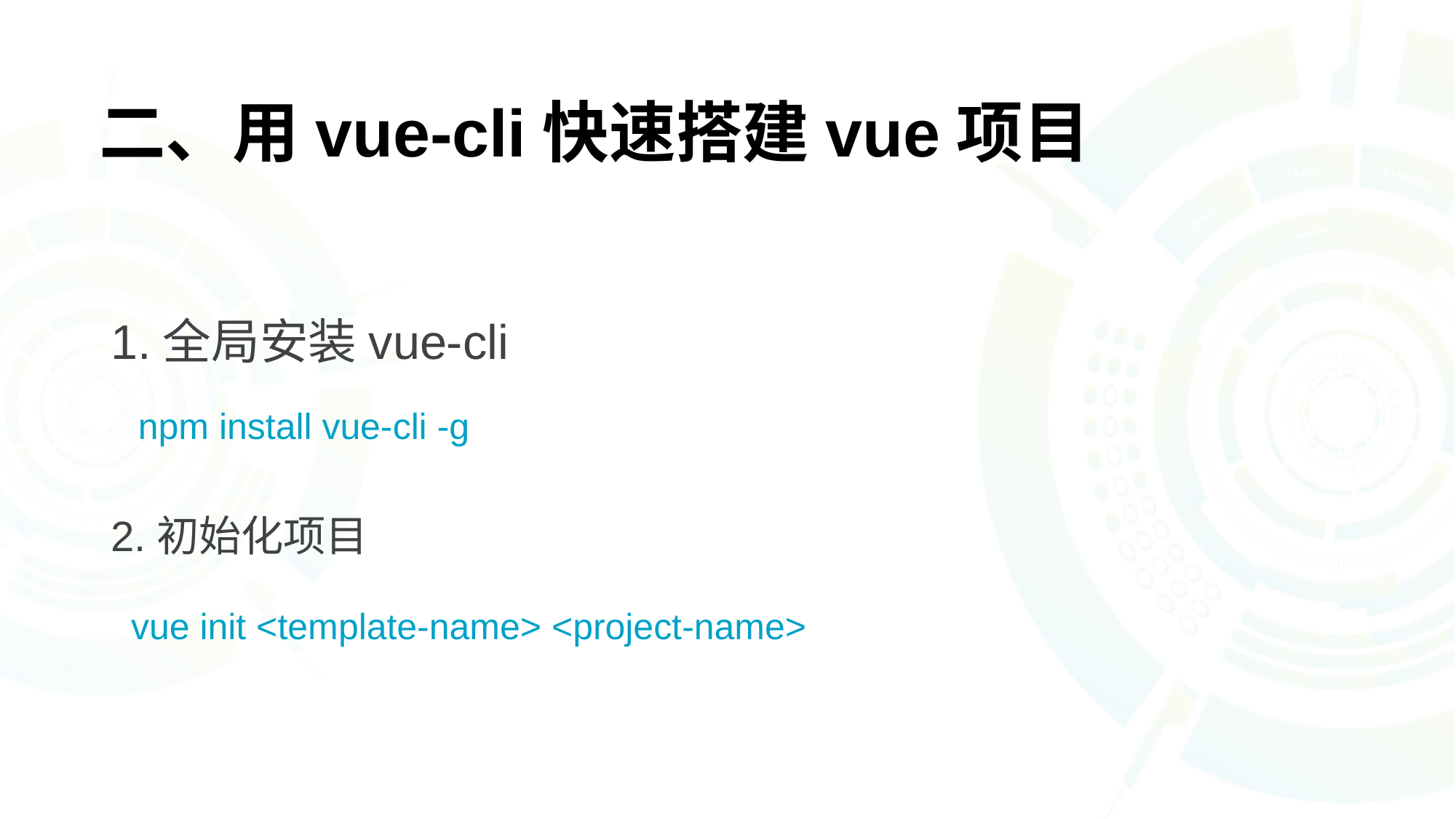

# 二、用vue-cli快速搭建vue项目

1.全局安装vue-cli

npm install vue-cli -g

2.初始化项目

  vue init <template-name> <project-name>